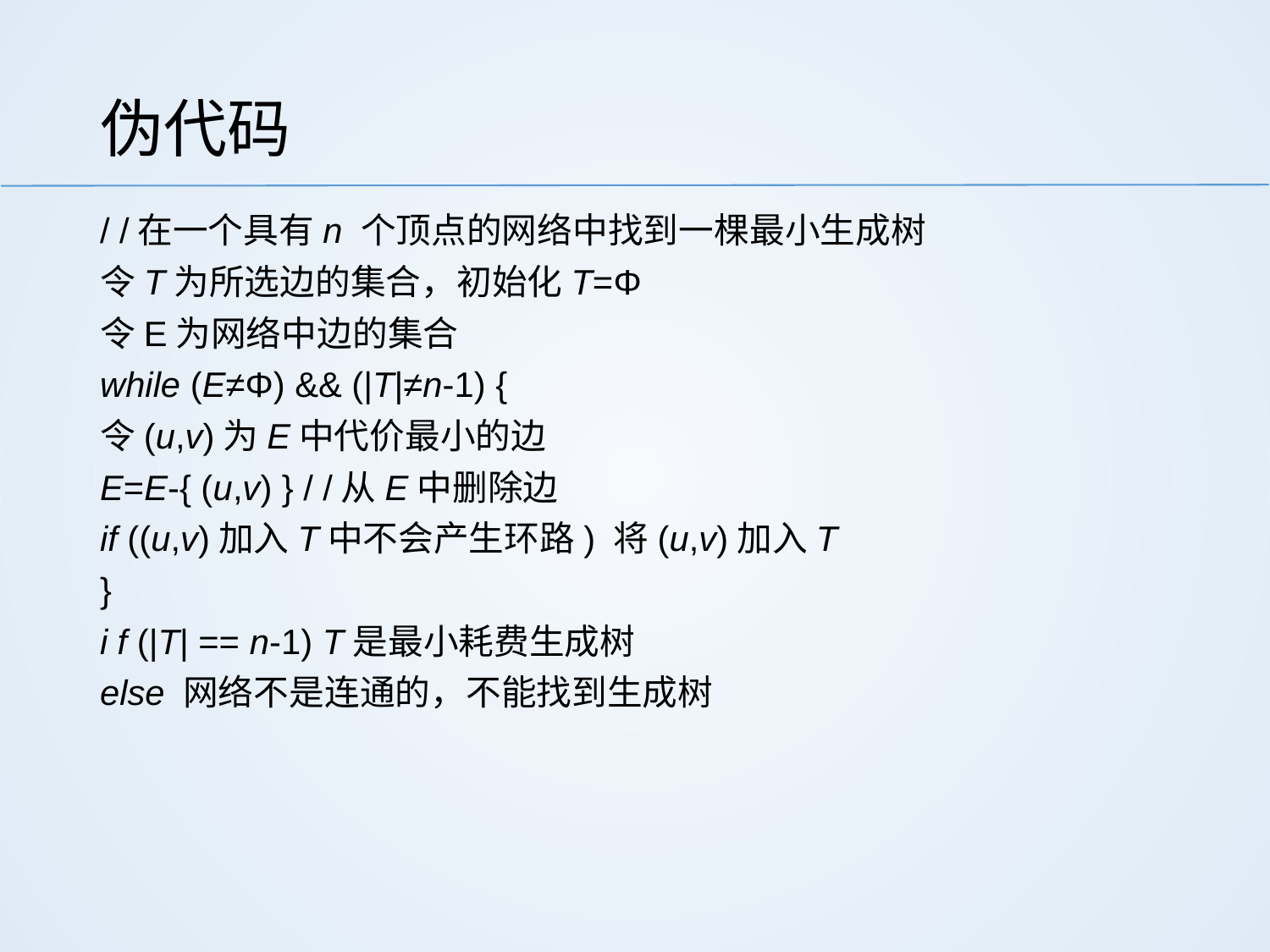

# 伪代码
/ /在一个具有n 个顶点的网络中找到一棵最小生成树
令T为所选边的集合，初始化T=Φ
令E为网络中边的集合
while (E≠Φ) && (|T|≠n-1) {
令(u,v)为E中代价最小的边
E=E-{ (u,v) } / /从E中删除边
if ((u,v)加入T中不会产生环路) 将(u,v)加入T
}
i f (|T| == n-1) T是最小耗费生成树
else 网络不是连通的，不能找到生成树
79